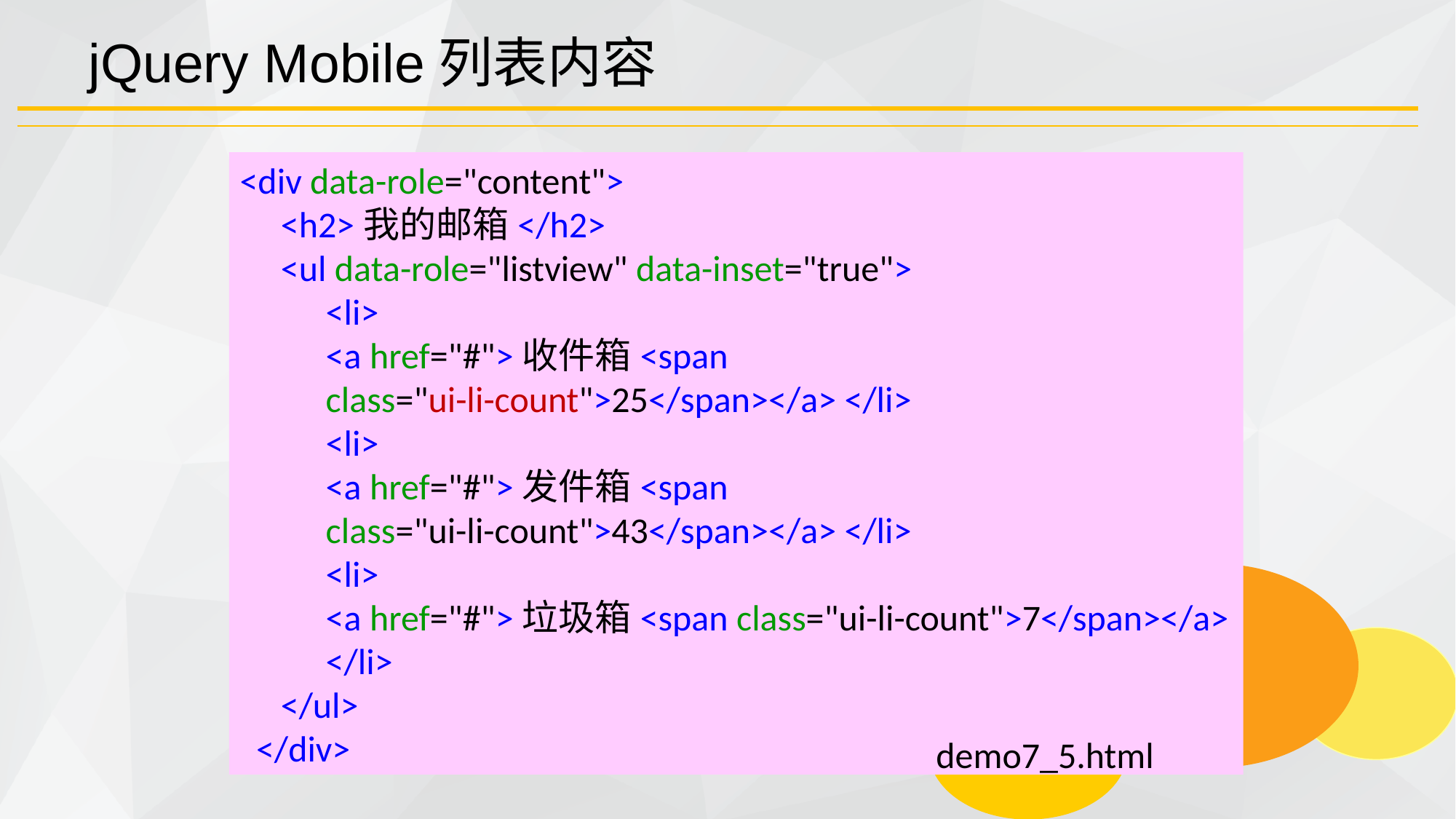

# jQuery Mobile列表内容
<div data-role="content">
     <h2>我的邮箱</h2>
     <ul data-role="listview" data-inset="true">
<li>
<a href="#">收件箱<span class="ui-li-count">25</span></a> </li>
<li>
<a href="#">发件箱<span class="ui-li-count">43</span></a> </li>
<li>
<a href="#">垃圾箱<span class="ui-li-count">7</span></a> </li>
     </ul>
  </div>
demo7_5.html